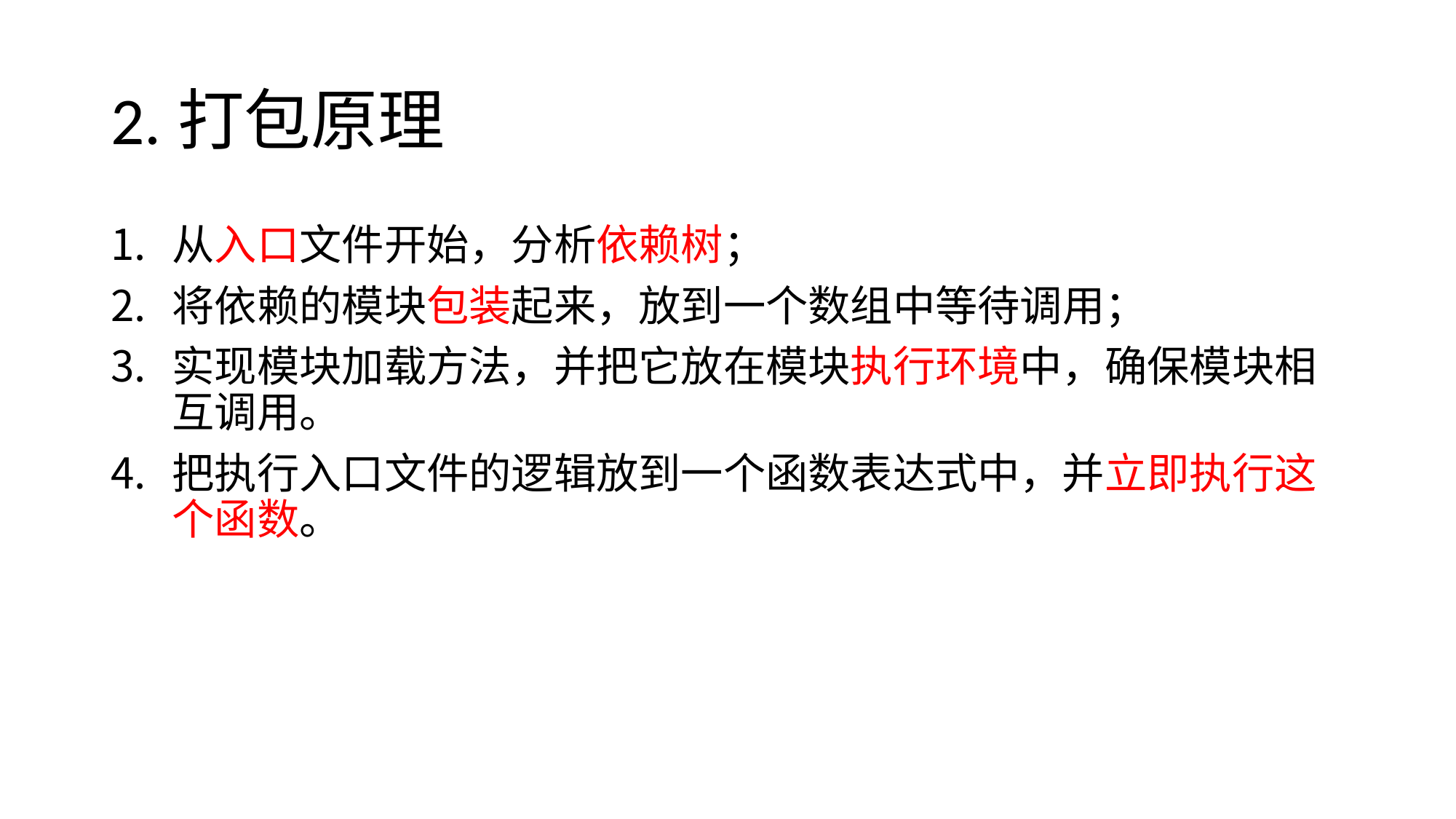

# 2.打包原理
从入口文件开始，分析依赖树；
将依赖的模块包装起来，放到一个数组中等待调用；
实现模块加载方法，并把它放在模块执行环境中，确保模块相互调用。
把执行入口文件的逻辑放到一个函数表达式中，并立即执行这个函数。